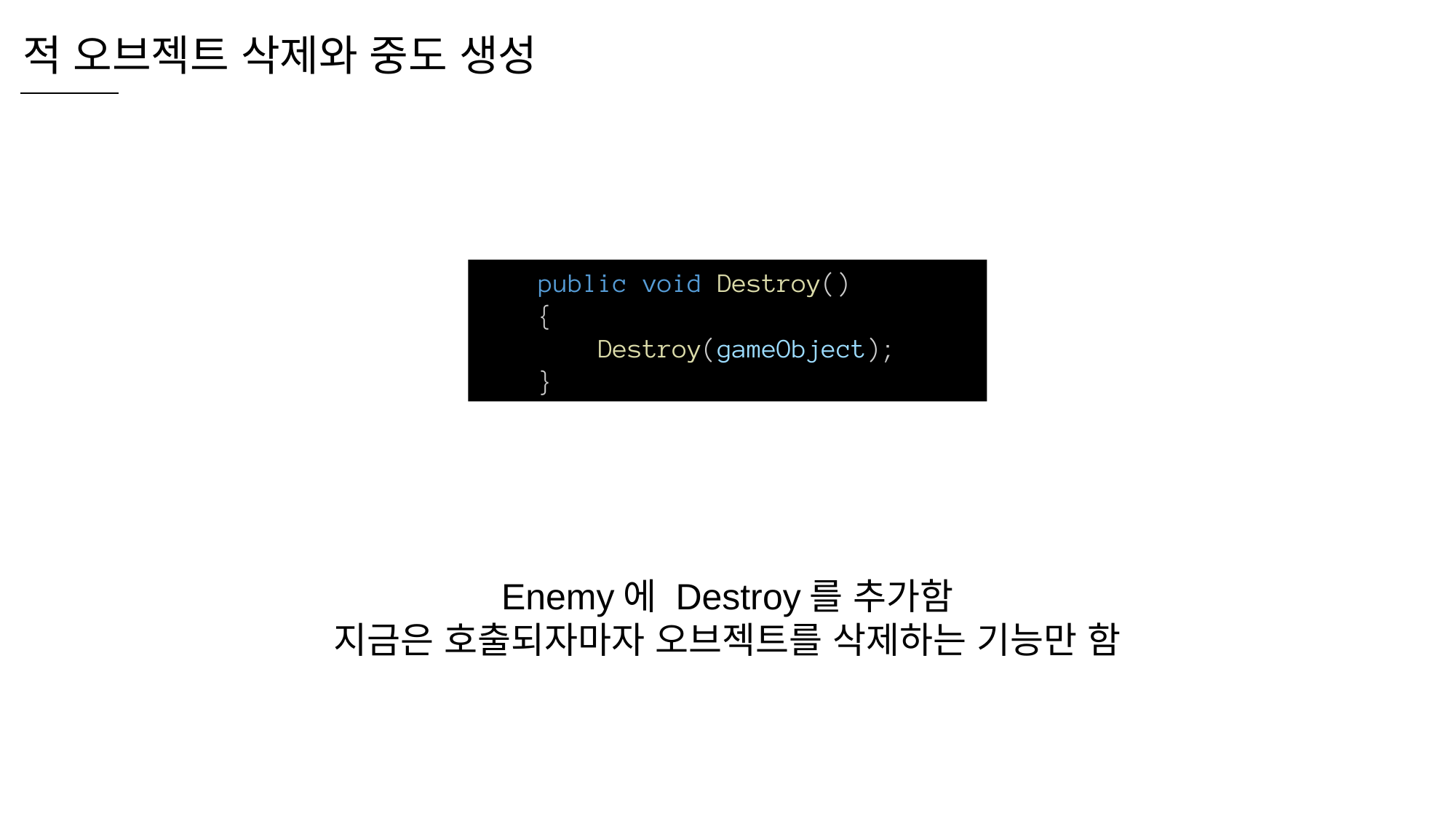

적 오브젝트 삭제와 중도 생성
    public void Destroy()
    {
        Destroy(gameObject);
    }
Enemy에 Destroy를 추가함
지금은 호출되자마자 오브젝트를 삭제하는 기능만 함